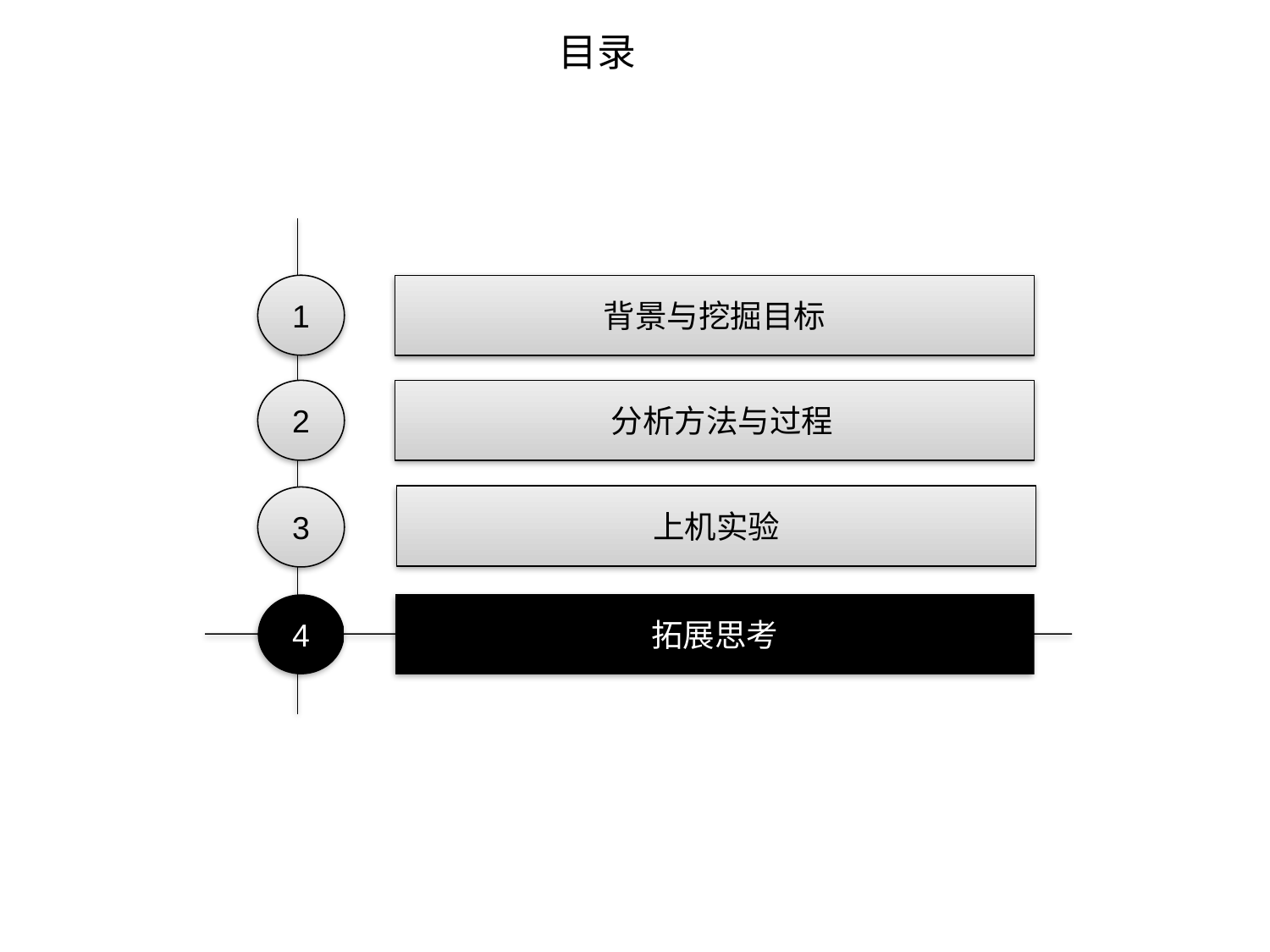

# 目录
1
背景与挖掘目标
2
 分析方法与过程
上机实验
3
4
拓展思考